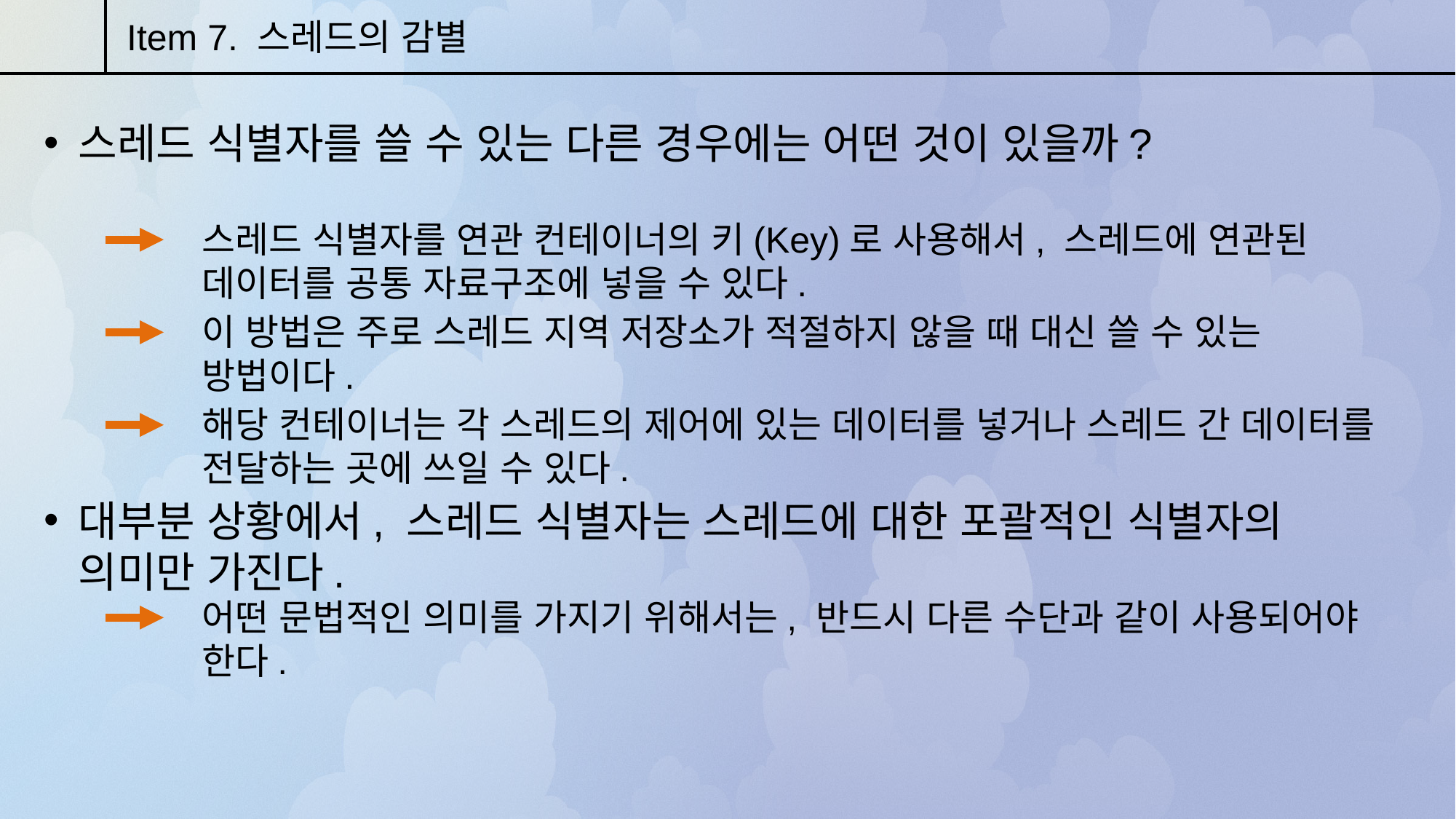

Item 7. 스레드의 감별
스레드 식별자를 쓸 수 있는 다른 경우에는 어떤 것이 있을까?
스레드 식별자를 연관 컨테이너의 키(Key)로 사용해서, 스레드에 연관된 데이터를 공통 자료구조에 넣을 수 있다.
이 방법은 주로 스레드 지역 저장소가 적절하지 않을 때 대신 쓸 수 있는 방법이다.
해당 컨테이너는 각 스레드의 제어에 있는 데이터를 넣거나 스레드 간 데이터를 전달하는 곳에 쓰일 수 있다.
대부분 상황에서, 스레드 식별자는 스레드에 대한 포괄적인 식별자의 의미만 가진다.
어떤 문법적인 의미를 가지기 위해서는, 반드시 다른 수단과 같이 사용되어야 한다.